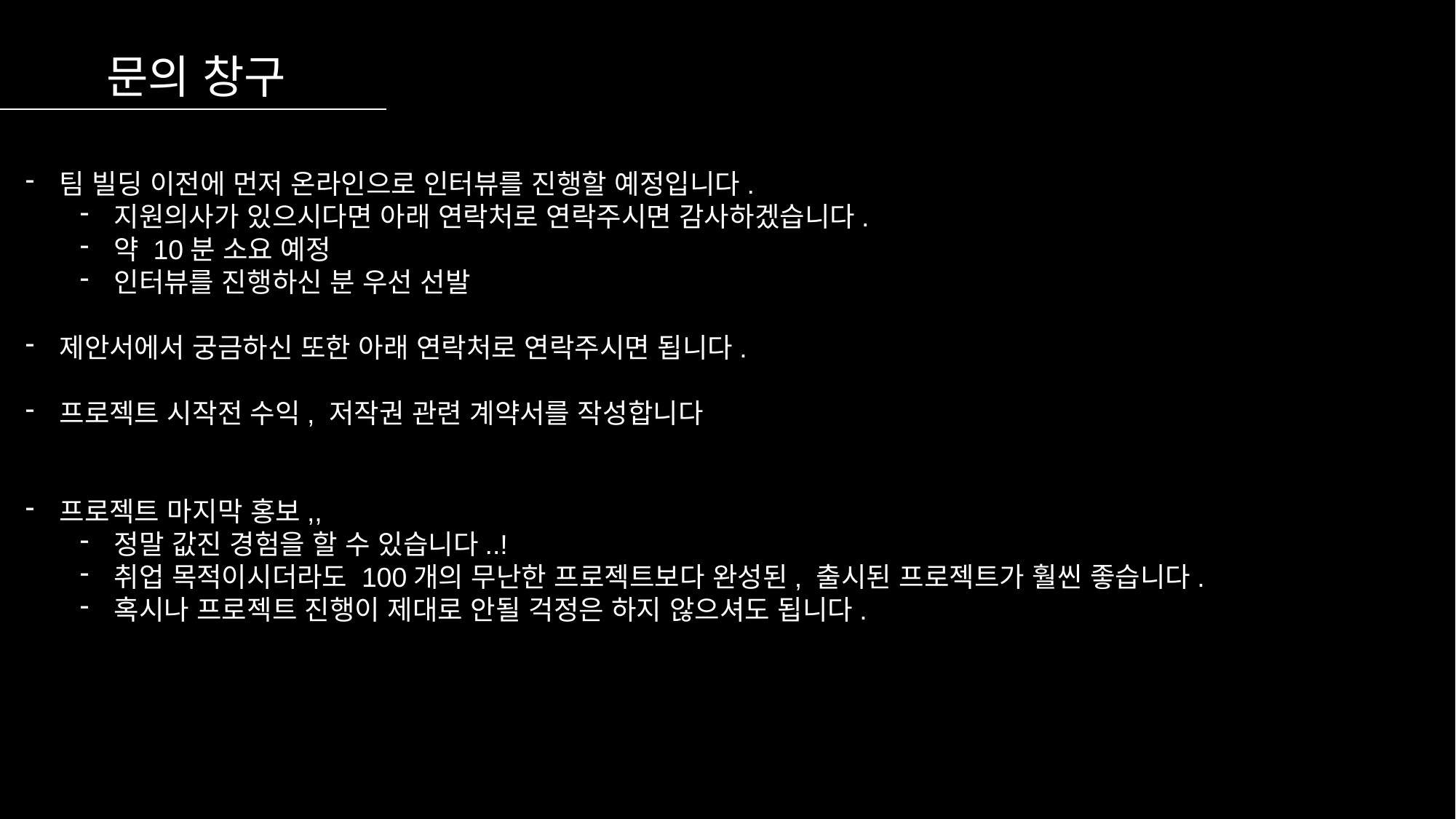

문의 창구
팀 빌딩 이전에 먼저 온라인으로 인터뷰를 진행할 예정입니다.
지원의사가 있으시다면 아래 연락처로 연락주시면 감사하겠습니다.
약 10분 소요 예정
인터뷰를 진행하신 분 우선 선발

제안서에서 궁금하신 또한 아래 연락처로 연락주시면 됩니다.

프로젝트 시작전 수익, 저작권 관련 계약서를 작성합니다

프로젝트 마지막 홍보,,
정말 값진 경험을 할 수 있습니다..!
취업 목적이시더라도 100개의 무난한 프로젝트보다 완성된, 출시된 프로젝트가 훨씬 좋습니다.
혹시나 프로젝트 진행이 제대로 안될 걱정은 하지 않으셔도 됩니다.